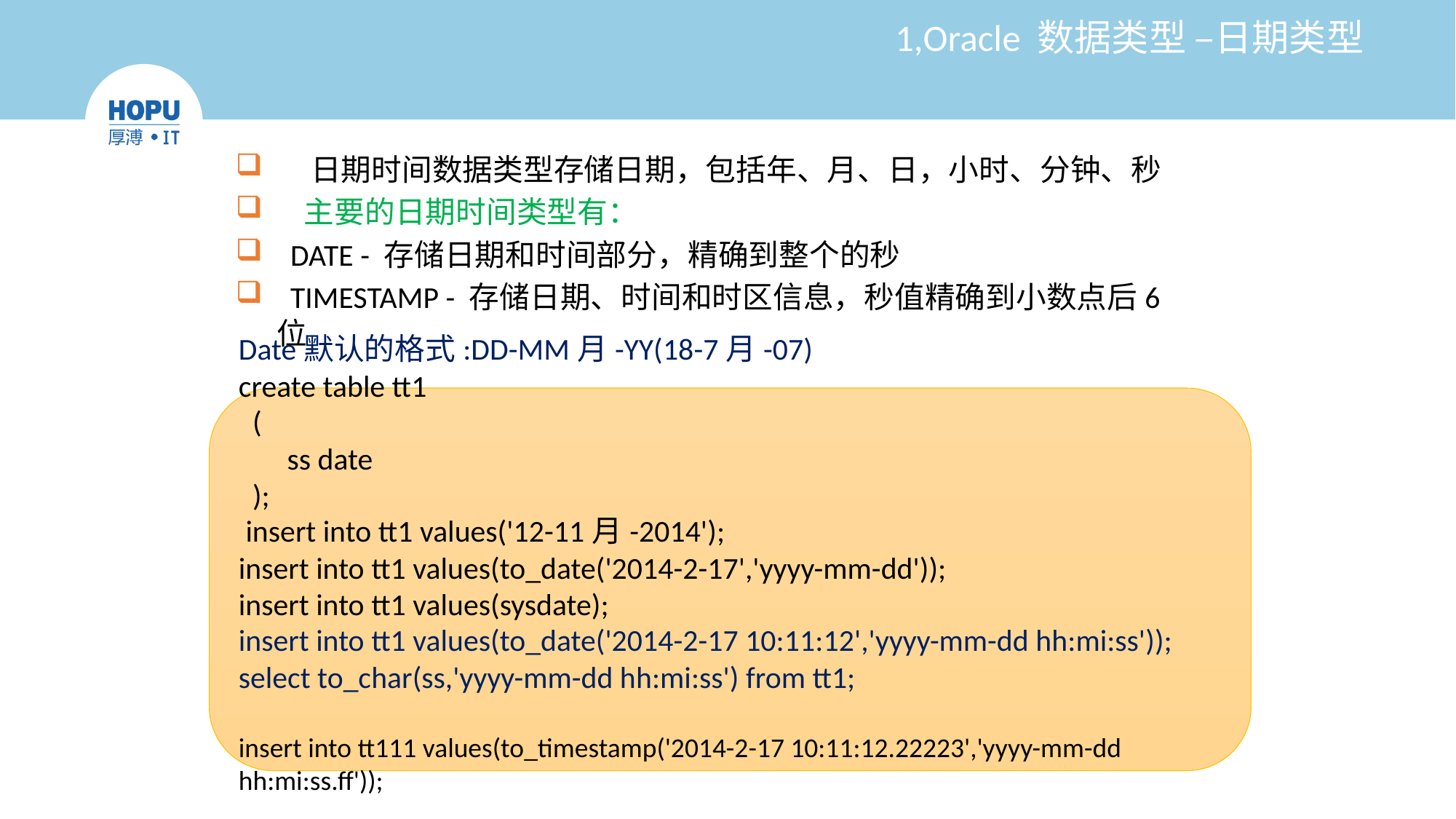

# 1,Oracle 数据类型 –日期类型
    日期时间数据类型存储日期，包括年、月、日，小时、分钟、秒
   主要的日期时间类型有：
  DATE - 存储日期和时间部分，精确到整个的秒
  TIMESTAMP - 存储日期、时间和时区信息，秒值精确到小数点后6位

Date默认的格式:DD-MM月-YY(18-7月-07)
create table tt1
  (
       ss date
  );
 insert into tt1 values('12-11月-2014');
insert into tt1 values(to_date('2014-2-17','yyyy-mm-dd'));
insert into tt1 values(sysdate);
insert into tt1 values(to_date('2014-2-17 10:11:12','yyyy-mm-dd hh:mi:ss'));
select to_char(ss,'yyyy-mm-dd hh:mi:ss') from tt1;

insert into tt111 values(to_timestamp('2014-2-17 10:11:12.22223','yyyy-mm-dd hh:mi:ss.ff'));